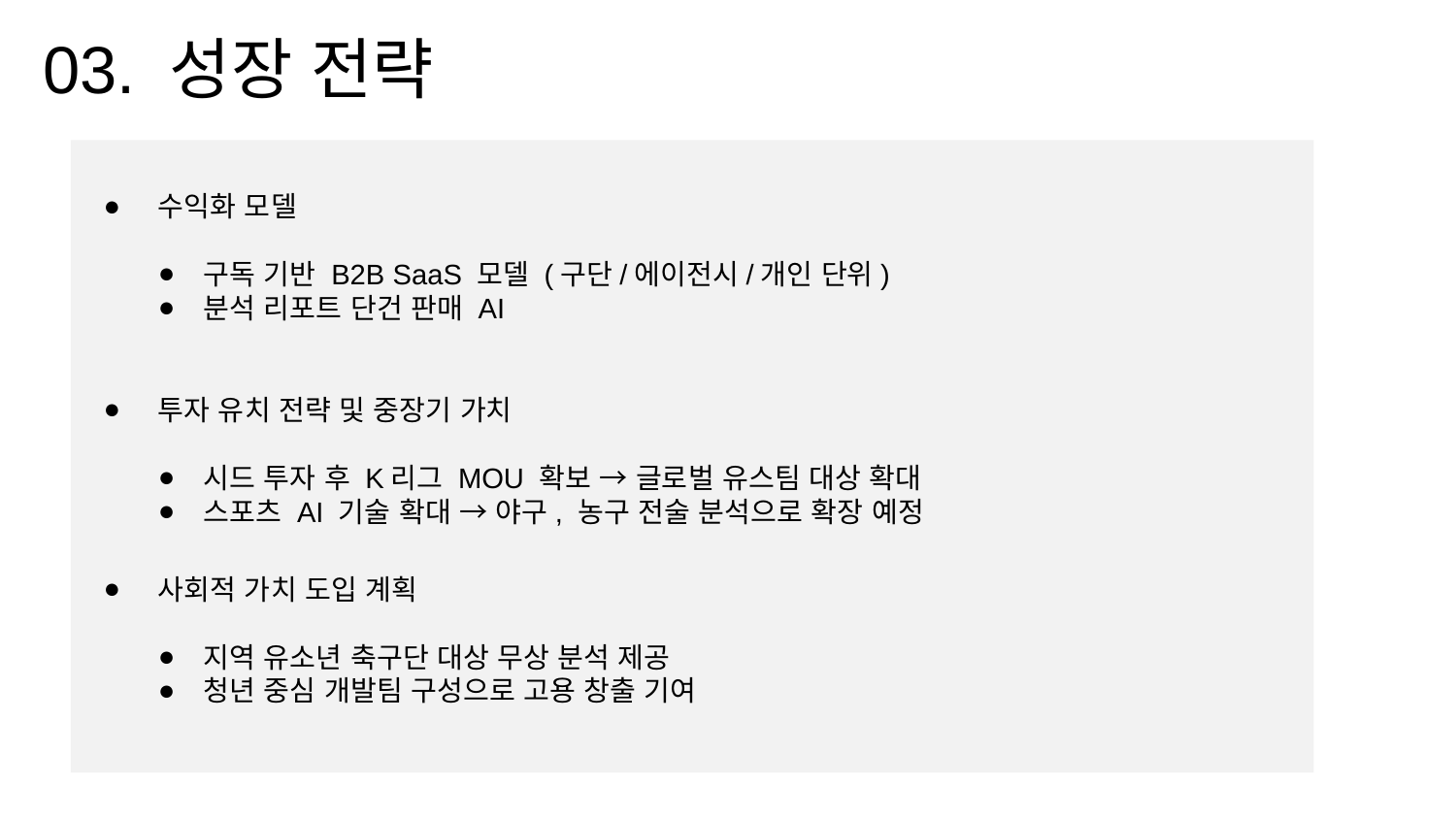

# 03. 성장 전략

수익화 모델

구독 기반 B2B SaaS 모델 (구단/에이전시/개인 단위)
분석 리포트 단건 판매 AI

투자 유치 전략 및 중장기 가치

시드 투자 후 K리그 MOU 확보 → 글로벌 유스팀 대상 확대
스포츠 AI 기술 확대 → 야구, 농구 전술 분석으로 확장 예정

사회적 가치 도입 계획

지역 유소년 축구단 대상 무상 분석 제공
청년 중심 개발팀 구성으로 고용 창출 기여